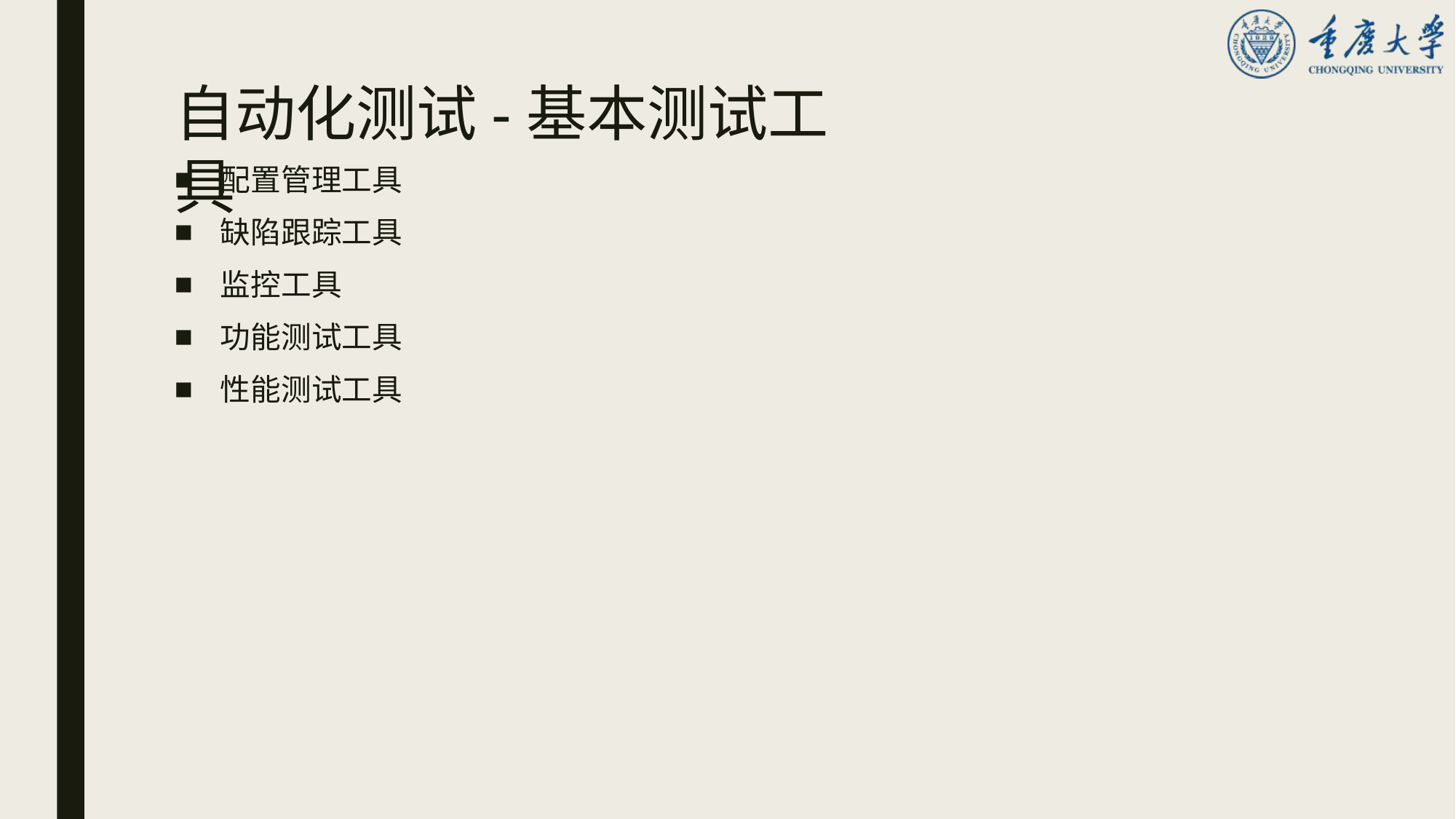

# 自动化测试-基本测试工具
配置管理工具
缺陷跟踪工具
监控工具
功能测试工具
性能测试工具